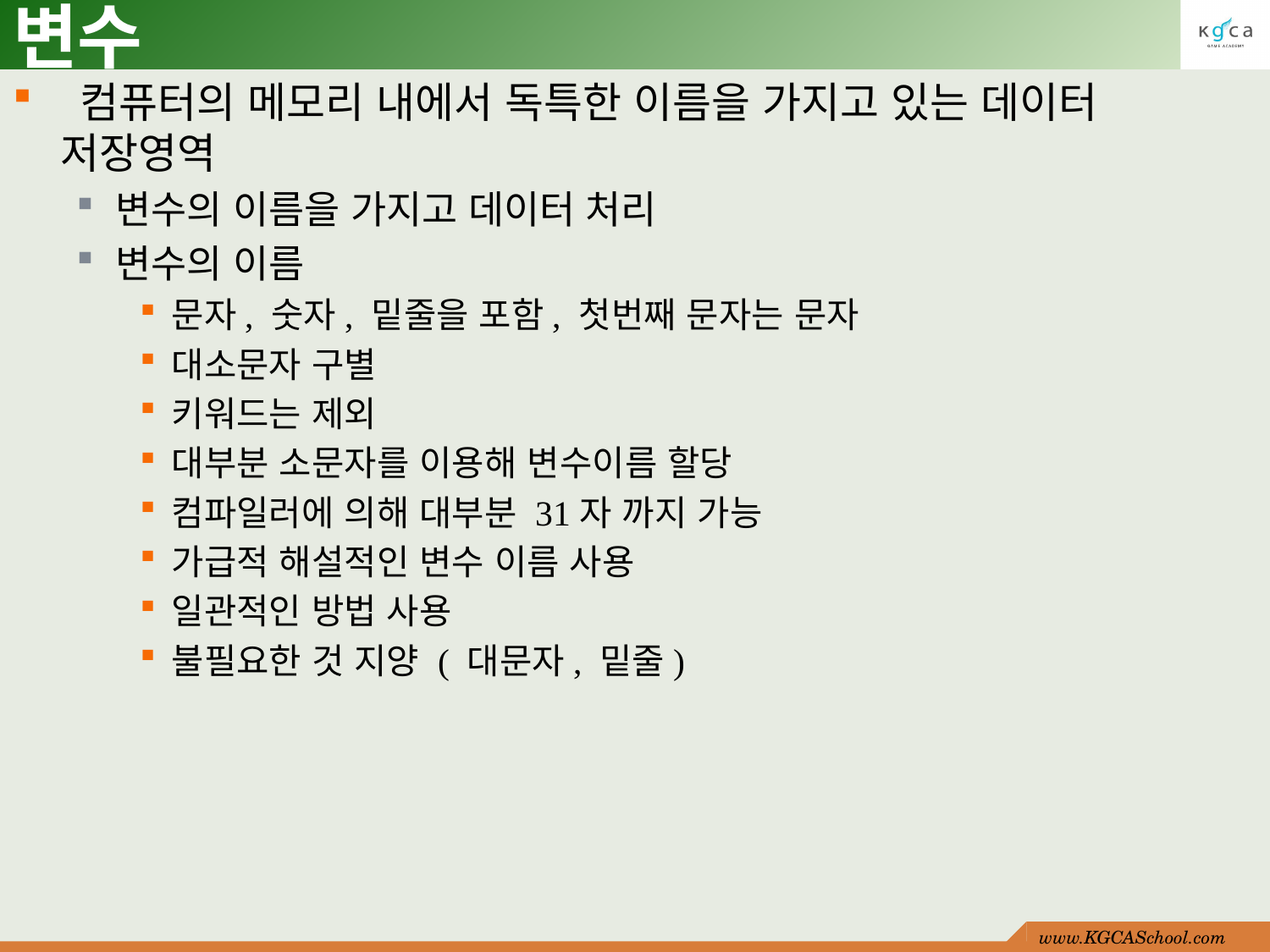

# 변수
 컴퓨터의 메모리 내에서 독특한 이름을 가지고 있는 데이터 저장영역
변수의 이름을 가지고 데이터 처리
변수의 이름
문자, 숫자, 밑줄을 포함, 첫번째 문자는 문자
대소문자 구별
키워드는 제외
대부분 소문자를 이용해 변수이름 할당
컴파일러에 의해 대부분 31자 까지 가능
가급적 해설적인 변수 이름 사용
일관적인 방법 사용
불필요한 것 지양 ( 대문자, 밑줄)